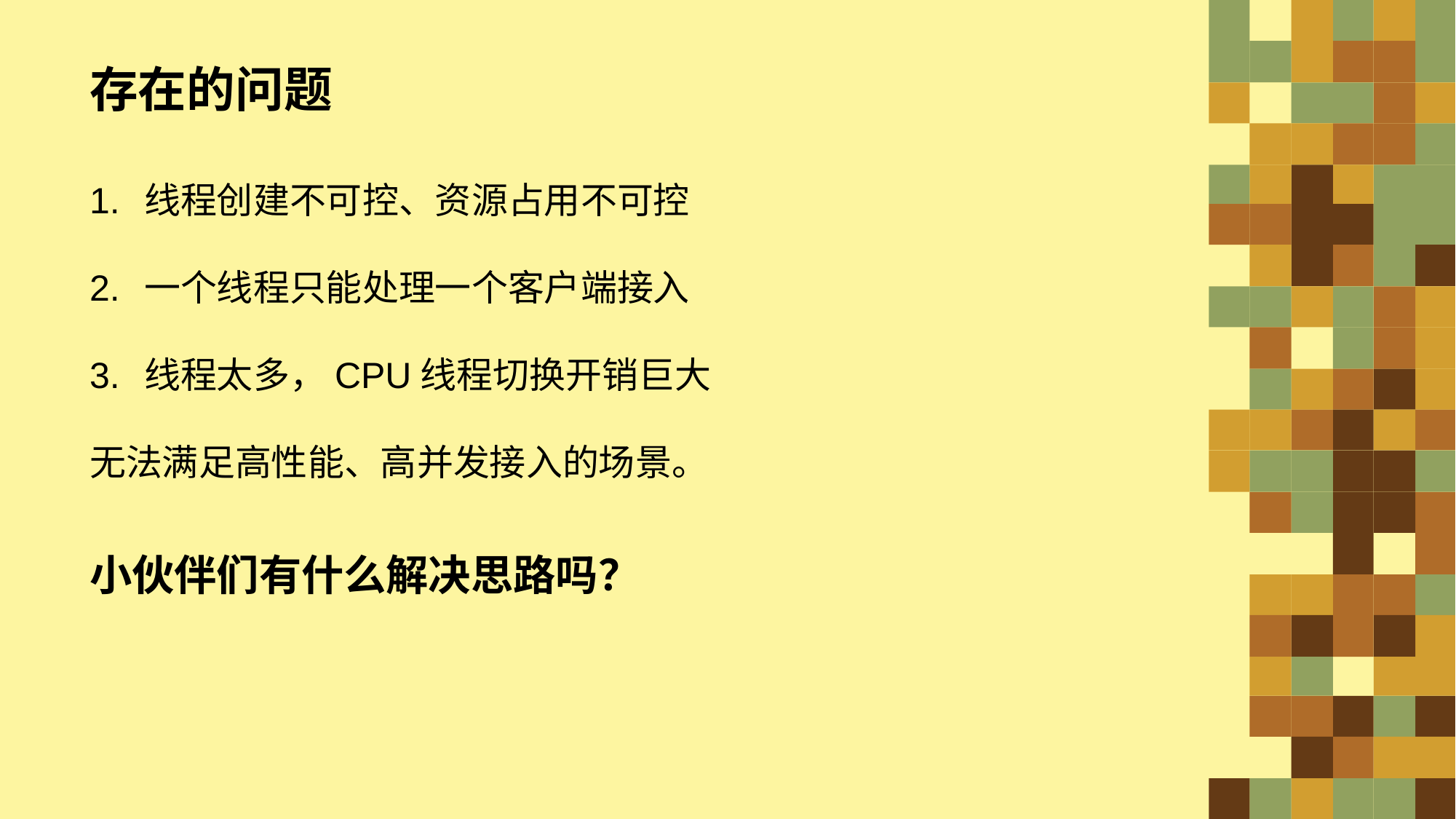

存在的问题
线程创建不可控、资源占用不可控

一个线程只能处理一个客户端接入

线程太多，CPU线程切换开销巨大

无法满足高性能、高并发接入的场景。

小伙伴们有什么解决思路吗？